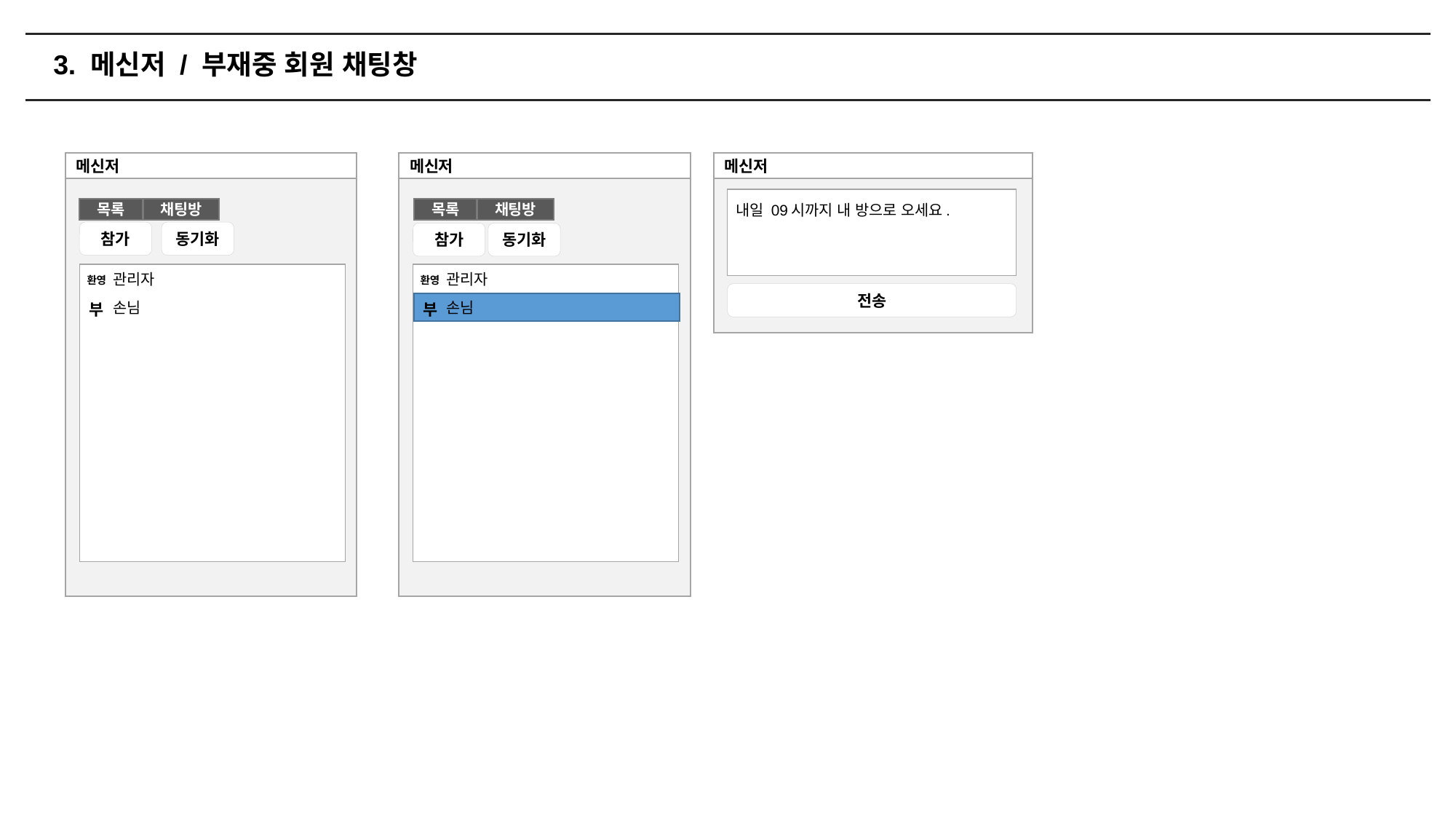

# 3. 메신저 / 부재중 회원 채팅창

메신저

메신저
메신저

내일 09시까지 내 방으로 오세요.
목록
채팅방
목록
채팅방
참가
동기화
참가
동기화

관리자
관리자
환영
환영
전송
손님
손님

부
부